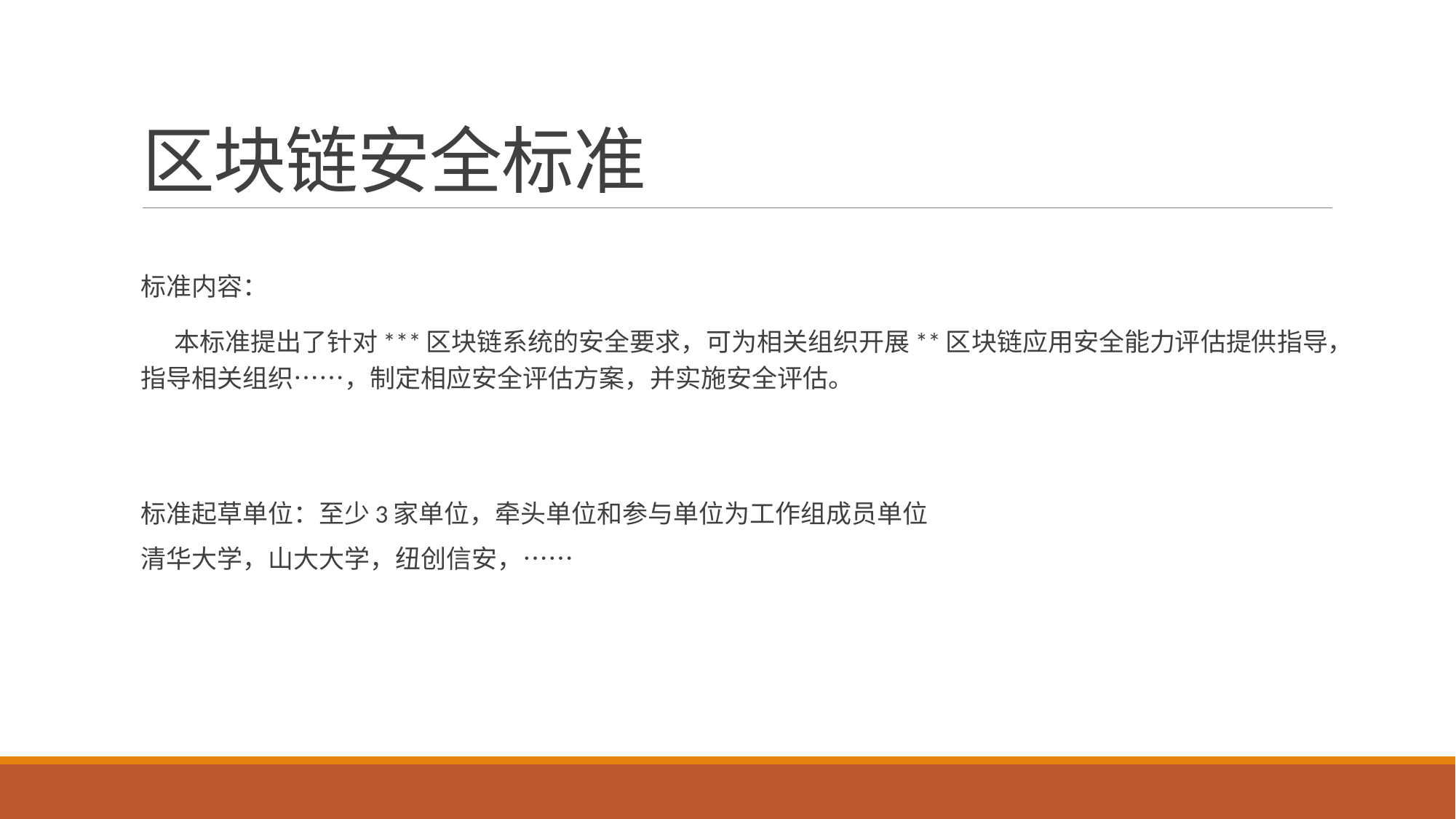

# 区块链安全标准

标准内容：
     本标准提出了针对***区块链系统的安全要求，可为相关组织开展**区块链应用安全能力评估提供指导，指导相关组织……，制定相应安全评估方案，并实施安全评估。

标准起草单位：至少3家单位，牵头单位和参与单位为工作组成员单位
清华大学，山大大学，纽创信安，……